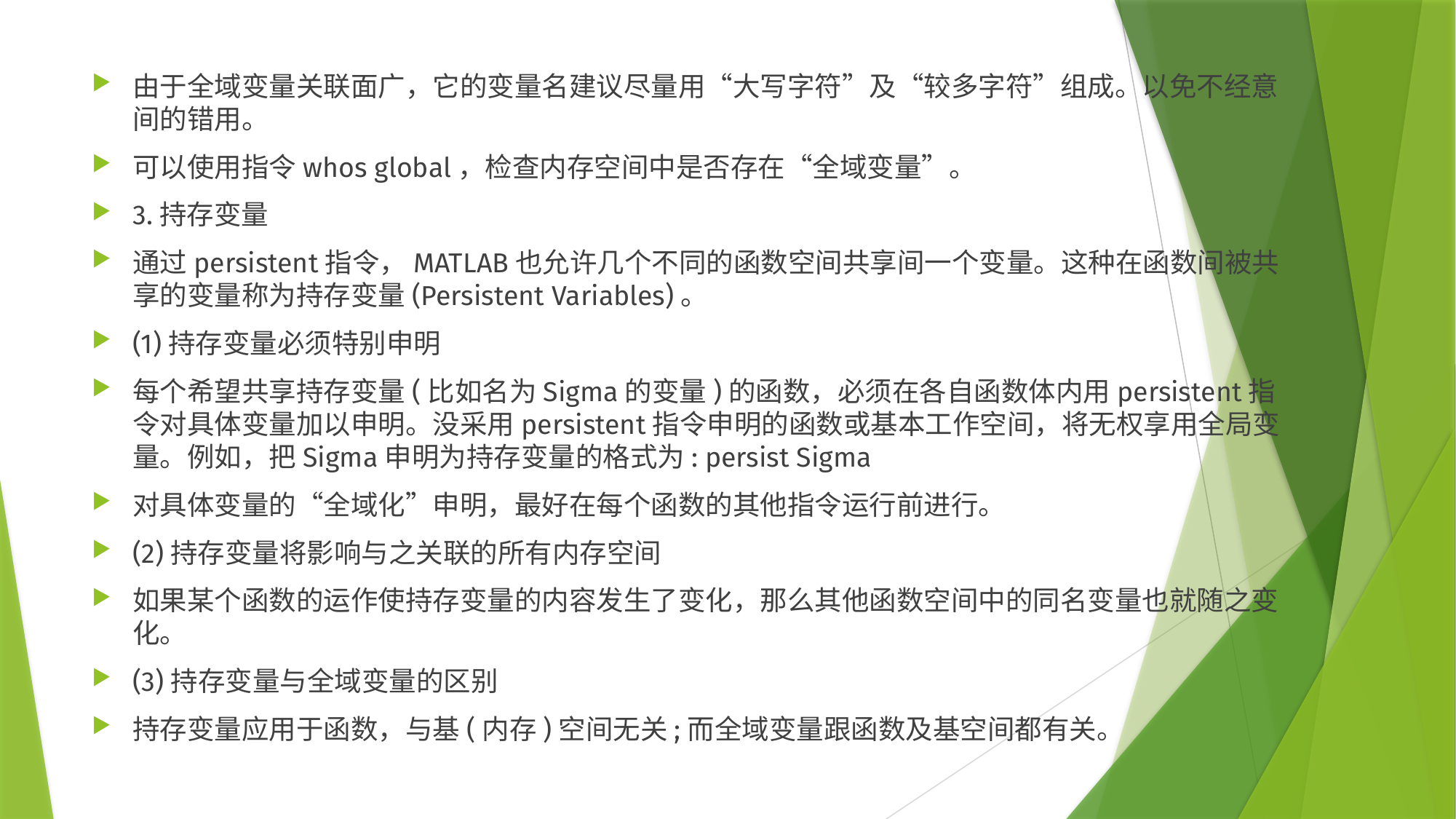

由于全域变量关联面广，它的变量名建议尽量用“大写字符”及“较多字符”组成。以免不经意间的错用。
可以使用指令whos global，检查内存空间中是否存在“全域变量”。
3.持存变量
通过persistent指令，MATLAB也允许几个不同的函数空间共享间一个变量。这种在函数间被共享的变量称为持存变量(Persistent Variables)。
(1)持存变量必须特别申明
每个希望共享持存变量(比如名为Sigma的变量)的函数，必须在各自函数体内用persistent指令对具体变量加以申明。没采用persistent指令申明的函数或基本工作空间，将无权享用全局变量。例如，把Sigma申明为持存变量的格式为: persist Sigma
对具体变量的“全域化”申明，最好在每个函数的其他指令运行前进行。
(2)持存变量将影响与之关联的所有内存空间
如果某个函数的运作使持存变量的内容发生了变化，那么其他函数空间中的同名变量也就随之变化。
(3)持存变量与全域变量的区别
持存变量应用于函数，与基(内存)空间无关;而全域变量跟函数及基空间都有关。